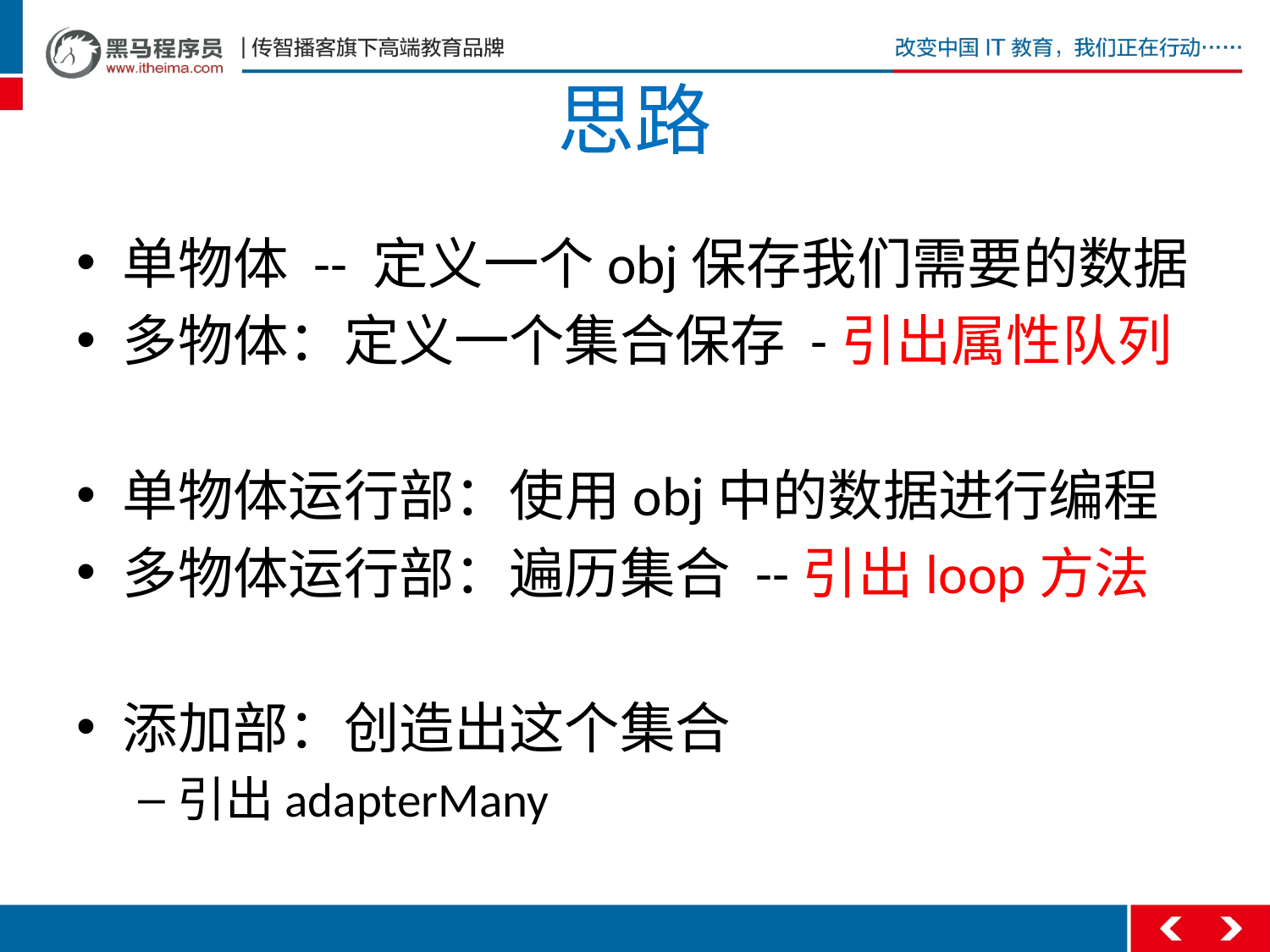

# 思路
单物体 -- 定义一个obj保存我们需要的数据
多物体：定义一个集合保存 -引出属性队列

单物体运行部：使用obj中的数据进行编程
多物体运行部：遍历集合 --引出loop方法

添加部：创造出这个集合
引出adapterMany